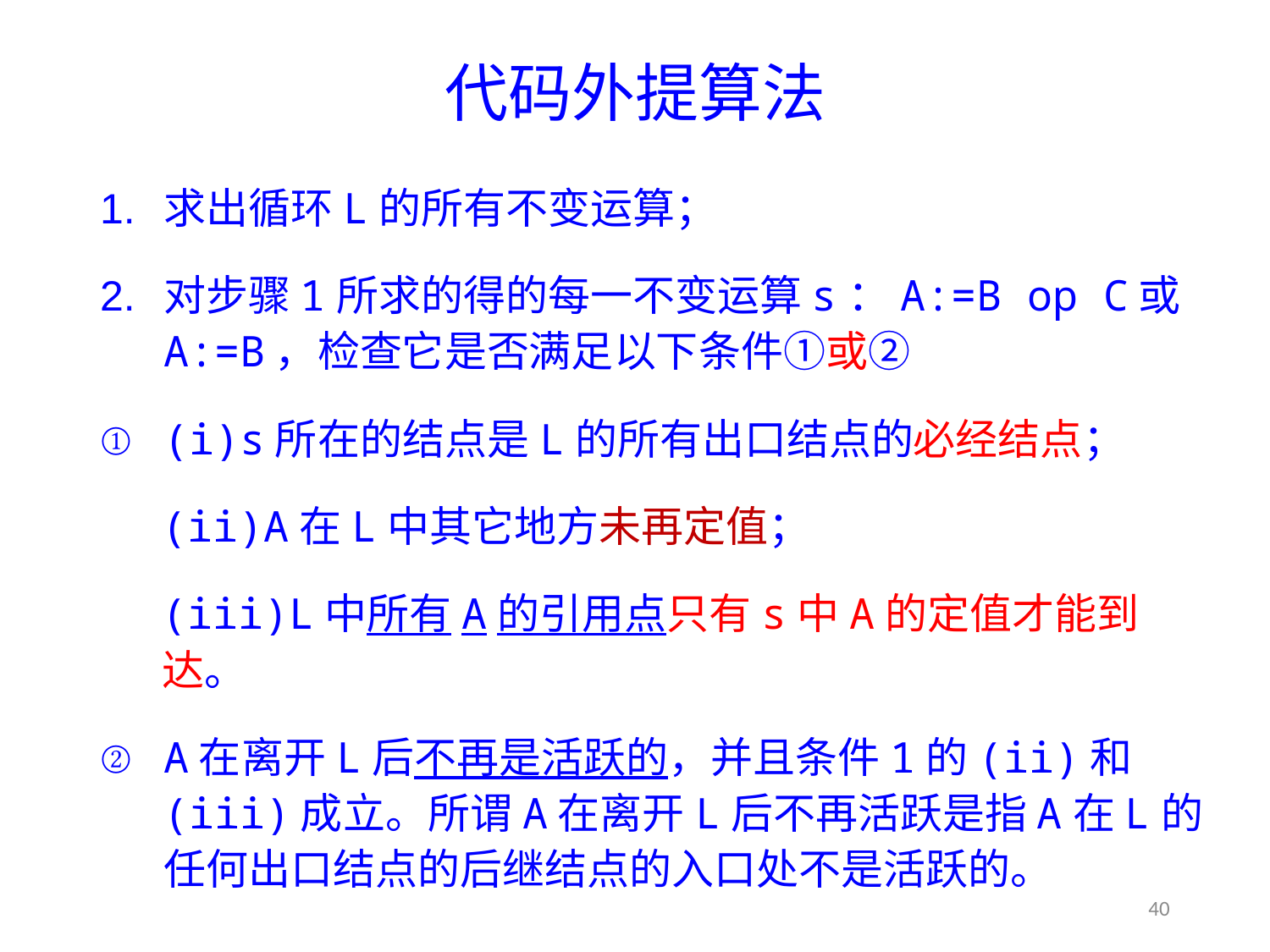

# 代码外提算法
求出循环L的所有不变运算；
对步骤1所求的得的每一不变运算s：A:=B op C或A:=B，检查它是否满足以下条件①或②
(i)s所在的结点是L的所有出口结点的必经结点；
(ii)A在L中其它地方未再定值；
(iii)L中所有A的引用点只有s中A的定值才能到达。
A在离开L后不再是活跃的，并且条件1的(ii)和(iii)成立。所谓A在离开L后不再活跃是指A在L的任何出口结点的后继结点的入口处不是活跃的。
40